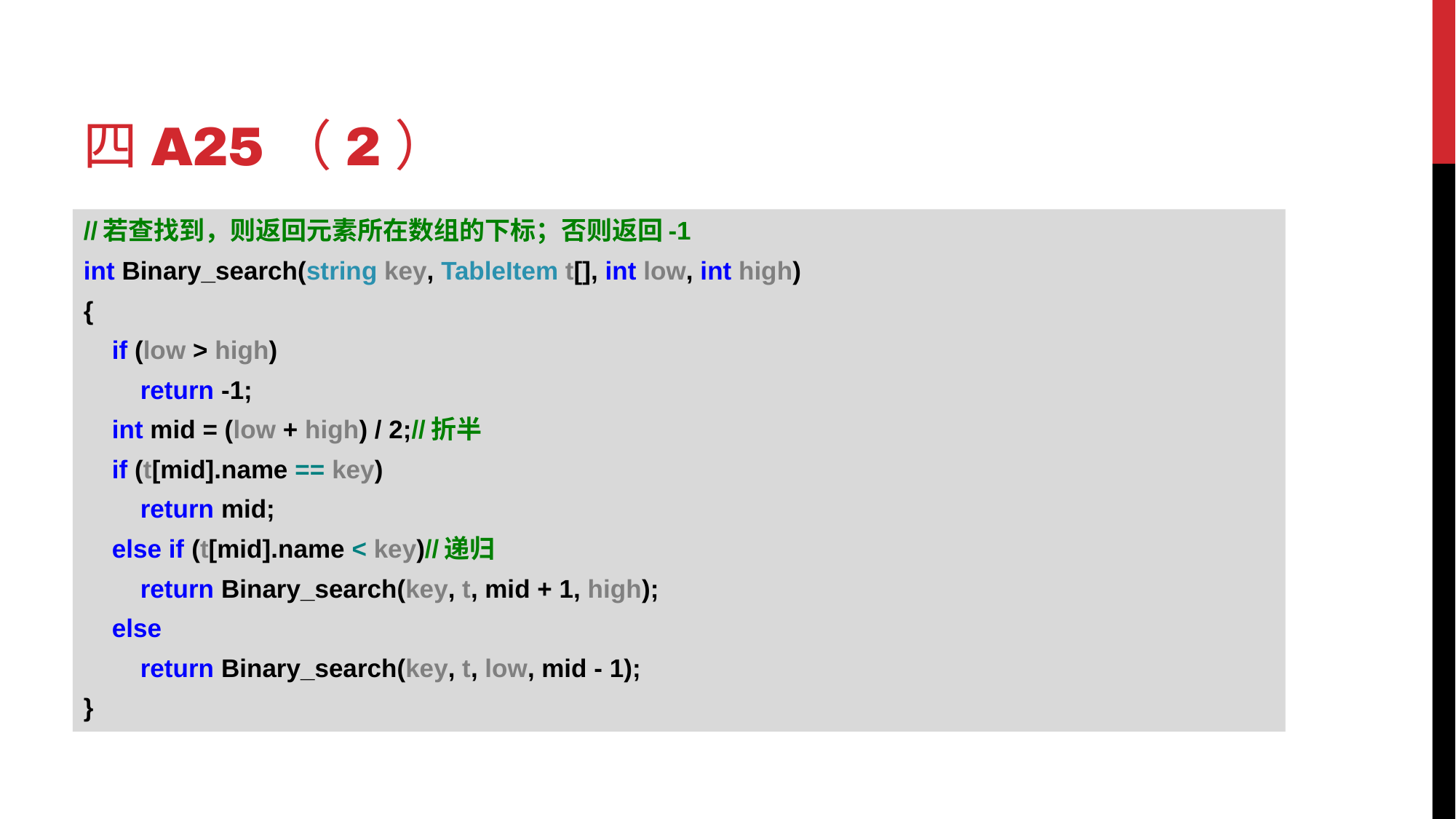

# 四a25（2）
//若查找到，则返回元素所在数组的下标；否则返回-1
int Binary_search(string key, TableItem t[], int low, int high)
{
    if (low > high)
        return -1;
    int mid = (low + high) / 2;//折半
    if (t[mid].name == key)
        return mid;
    else if (t[mid].name < key)//递归
        return Binary_search(key, t, mid + 1, high);
    else
        return Binary_search(key, t, low, mid - 1);
}